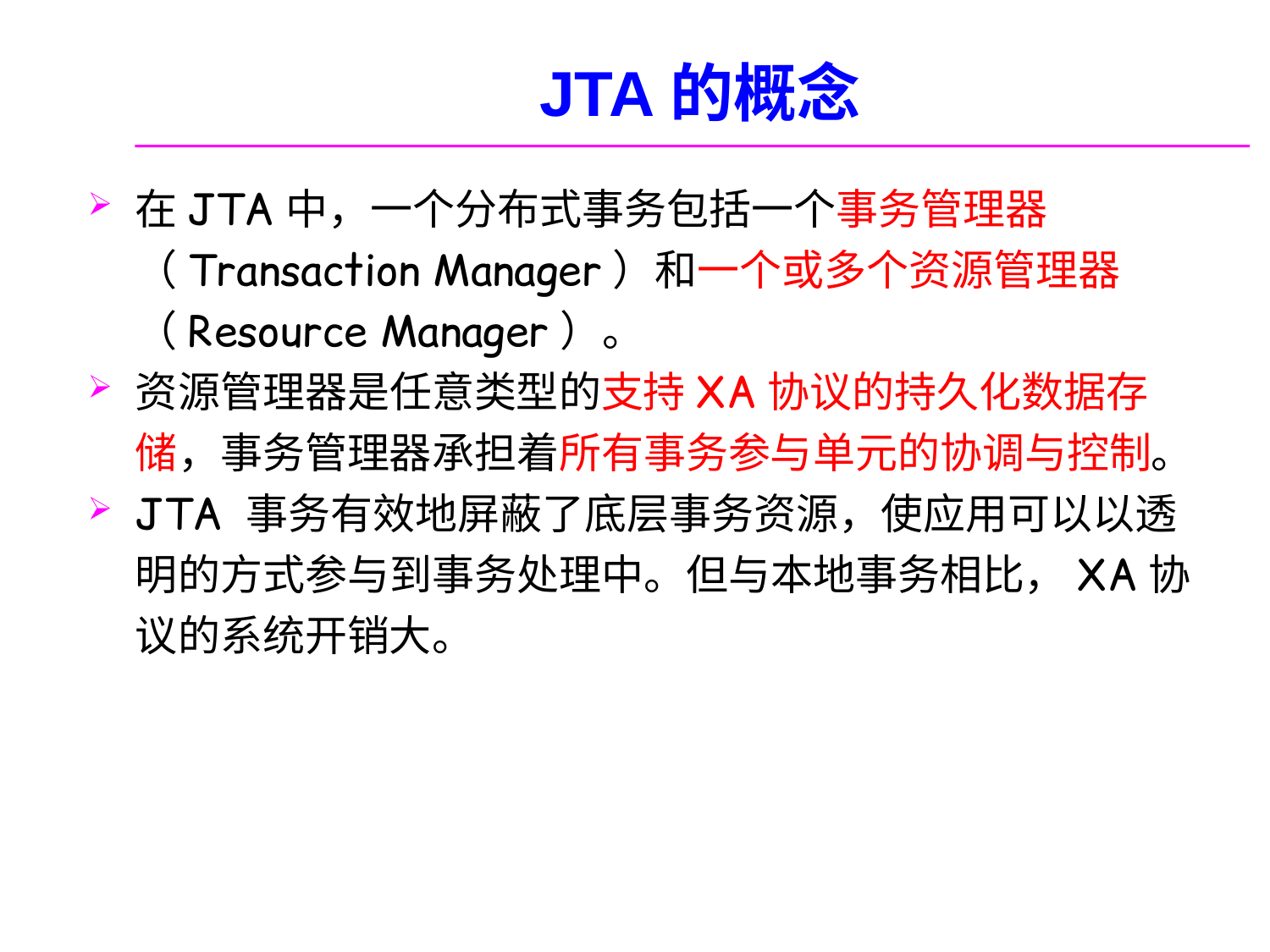

# JTA的概念
在JTA中，一个分布式事务包括一个事务管理器（Transaction Manager）和一个或多个资源管理器（Resource Manager）。
资源管理器是任意类型的支持XA协议的持久化数据存储，事务管理器承担着所有事务参与单元的协调与控制。
JTA 事务有效地屏蔽了底层事务资源，使应用可以以透明的方式参与到事务处理中。但与本地事务相比，XA协议的系统开销大。
52